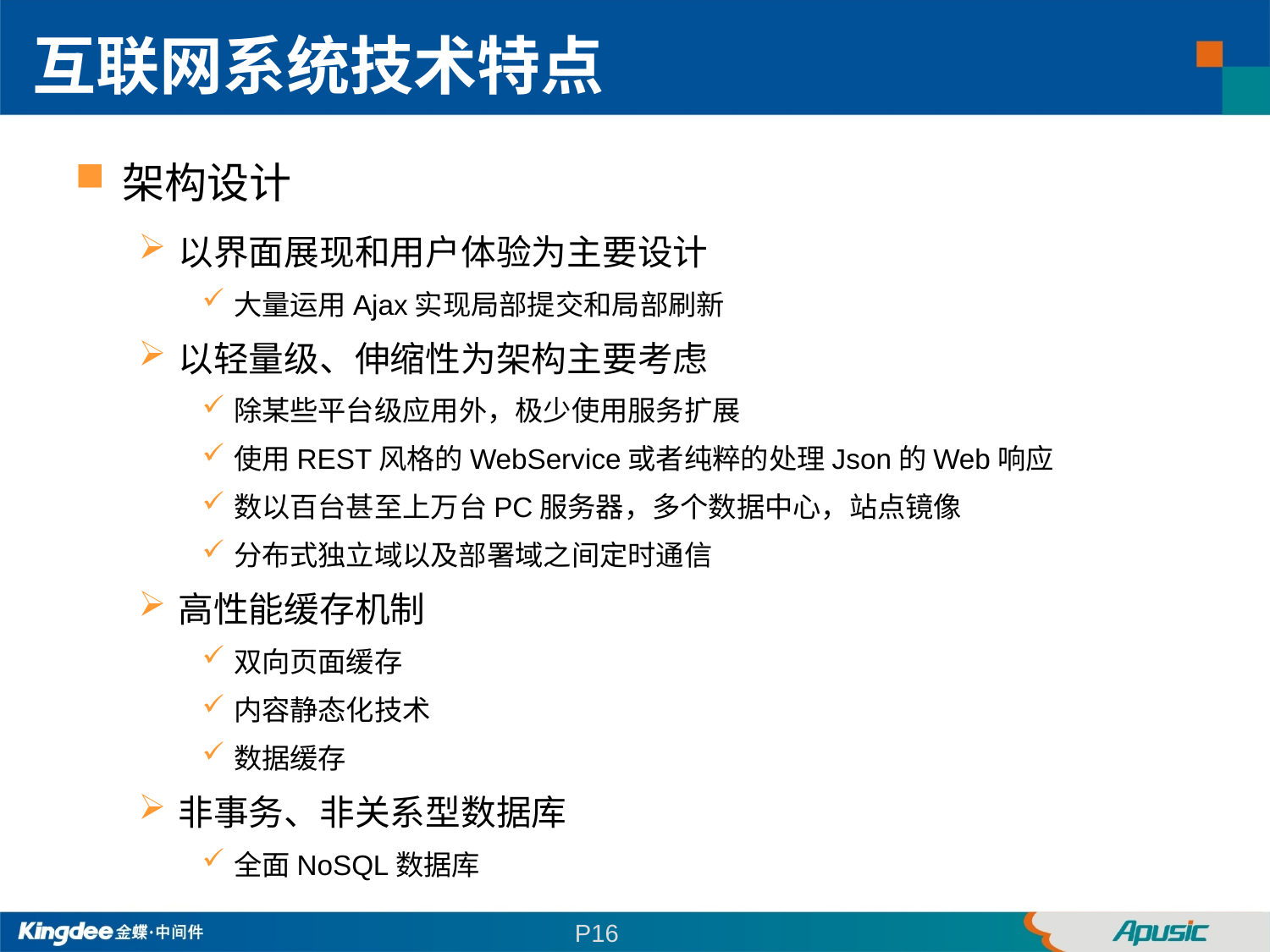

互联网系统技术特点
架构设计
以界面展现和用户体验为主要设计
大量运用Ajax实现局部提交和局部刷新
以轻量级、伸缩性为架构主要考虑
除某些平台级应用外，极少使用服务扩展
使用REST风格的WebService或者纯粹的处理Json的Web响应
数以百台甚至上万台PC服务器，多个数据中心，站点镜像
分布式独立域以及部署域之间定时通信
高性能缓存机制
双向页面缓存
内容静态化技术
数据缓存
非事务、非关系型数据库
全面NoSQL数据库